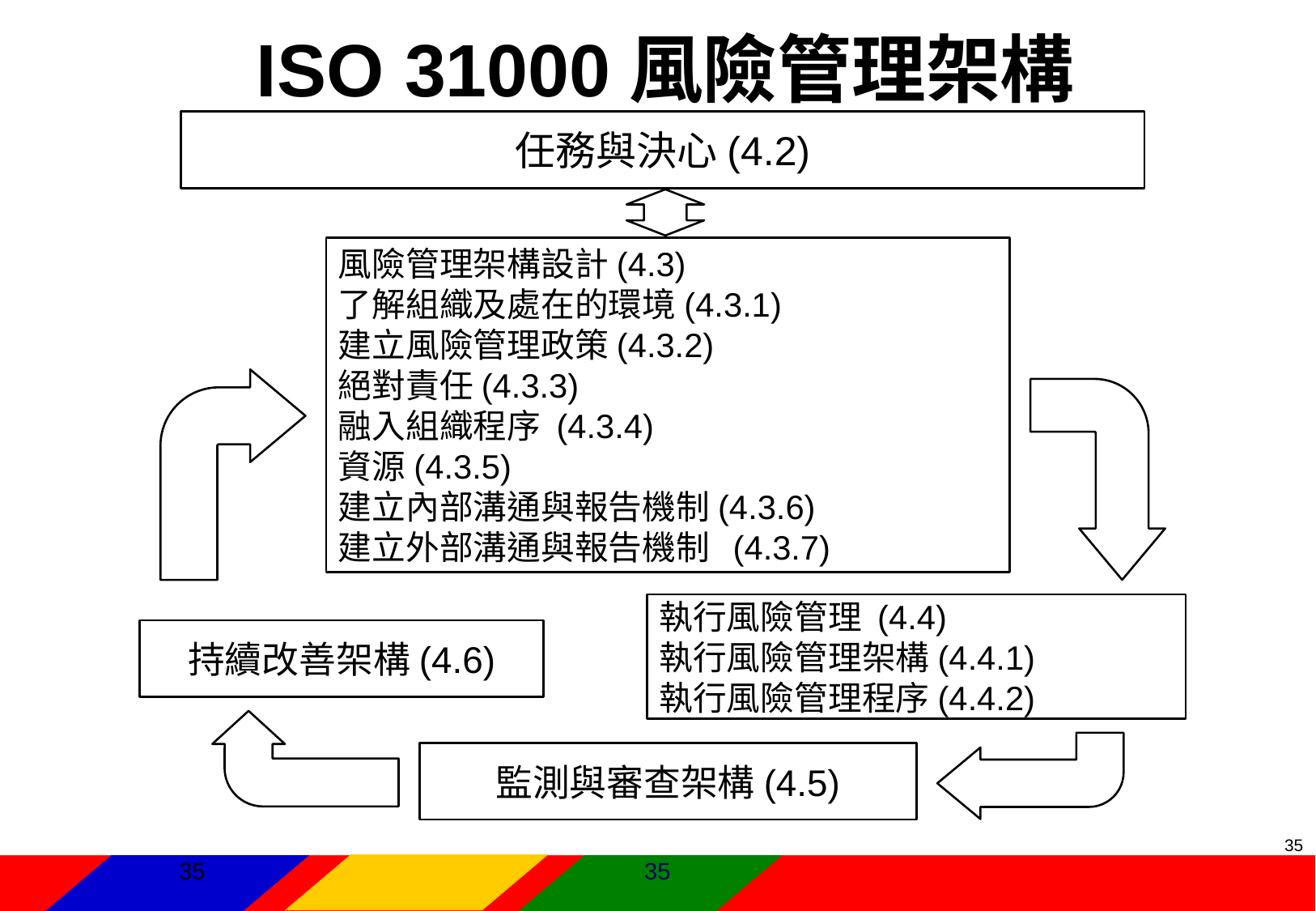

ISO 31000風險管理架構
任務與決心(4.2)

風險管理架構設計(4.3)
了解組織及處在的環境(4.3.1)
建立風險管理政策(4.3.2)
絕對責任(4.3.3)
融入組織程序 (4.3.4)
資源(4.3.5)
建立內部溝通與報告機制(4.3.6)
建立外部溝通與報告機制  (4.3.7)

執行風險管理 (4.4)
執行風險管理架構(4.4.1)
執行風險管理程序(4.4.2)
持續改善架構(4.6)

監測與審查架構(4.5)
35
35
35